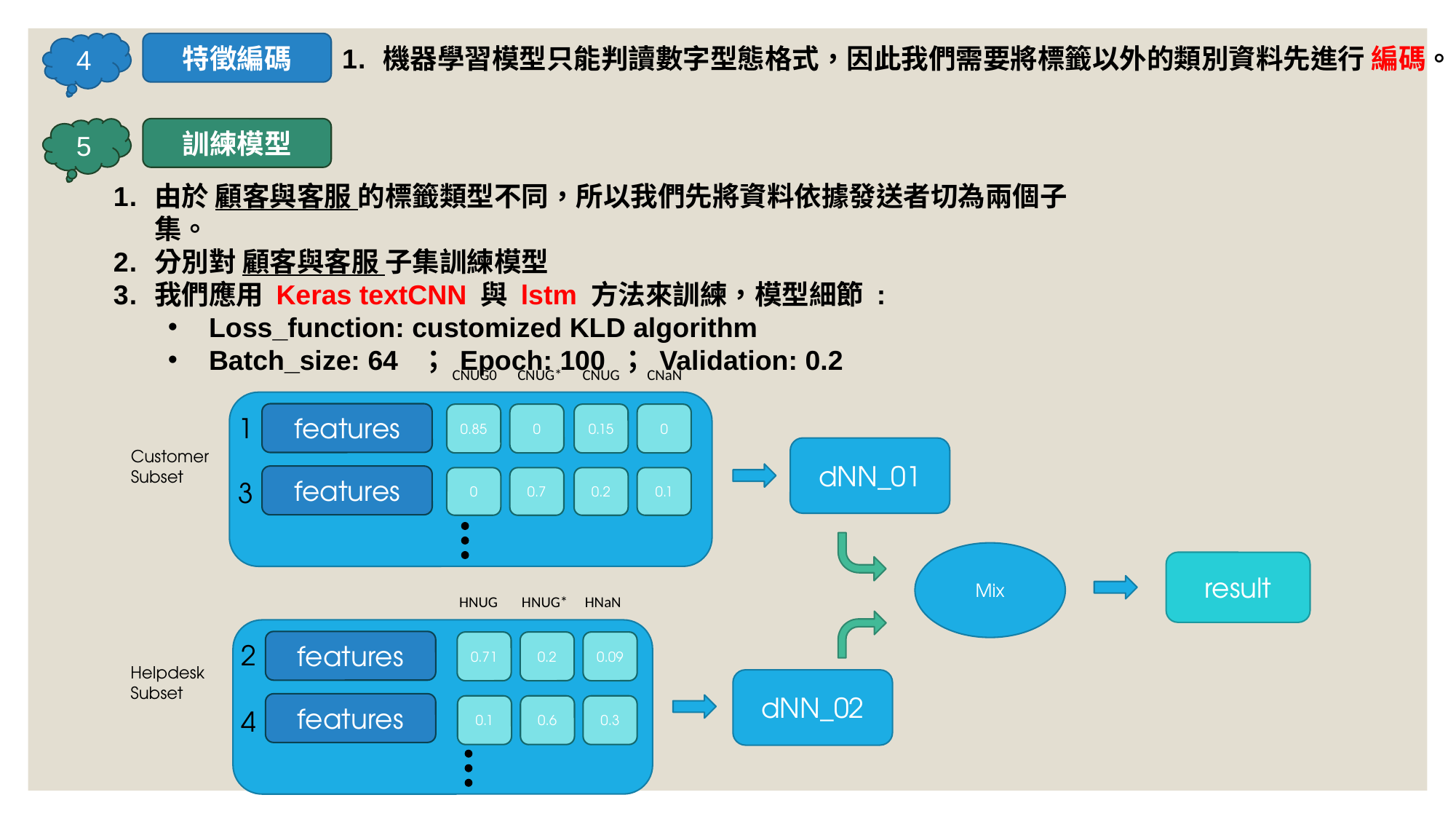

4
特徵編碼
機器學習模型只能判讀數字型態格式，因此我們需要將標籤以外的類別資料先進行 編碼。
5
訓練模型
由於 顧客與客服 的標籤類型不同，所以我們先將資料依據發送者切為兩個子集。
分別對 顧客與客服 子集訓練模型
我們應用 Keras textCNN 與 lstm 方法來訓練，模型細節 :
Loss_function: customized KLD algorithm
Batch_size: 64  ； Epoch: 100 ； Validation: 0.2
CNUG0      CNUG*      CNUG        CNaN

features
0.85
0
0.15
0
features
0
0.7
0.2
0.1

1
3
dNN_01
Customer
Subset

Mix
result

 HNUG       HNUG*     HNaN

features
features

0.71
0.2
0.09
0.1
0.6
0.3
2
4

Helpdesk
Subset
dNN_02